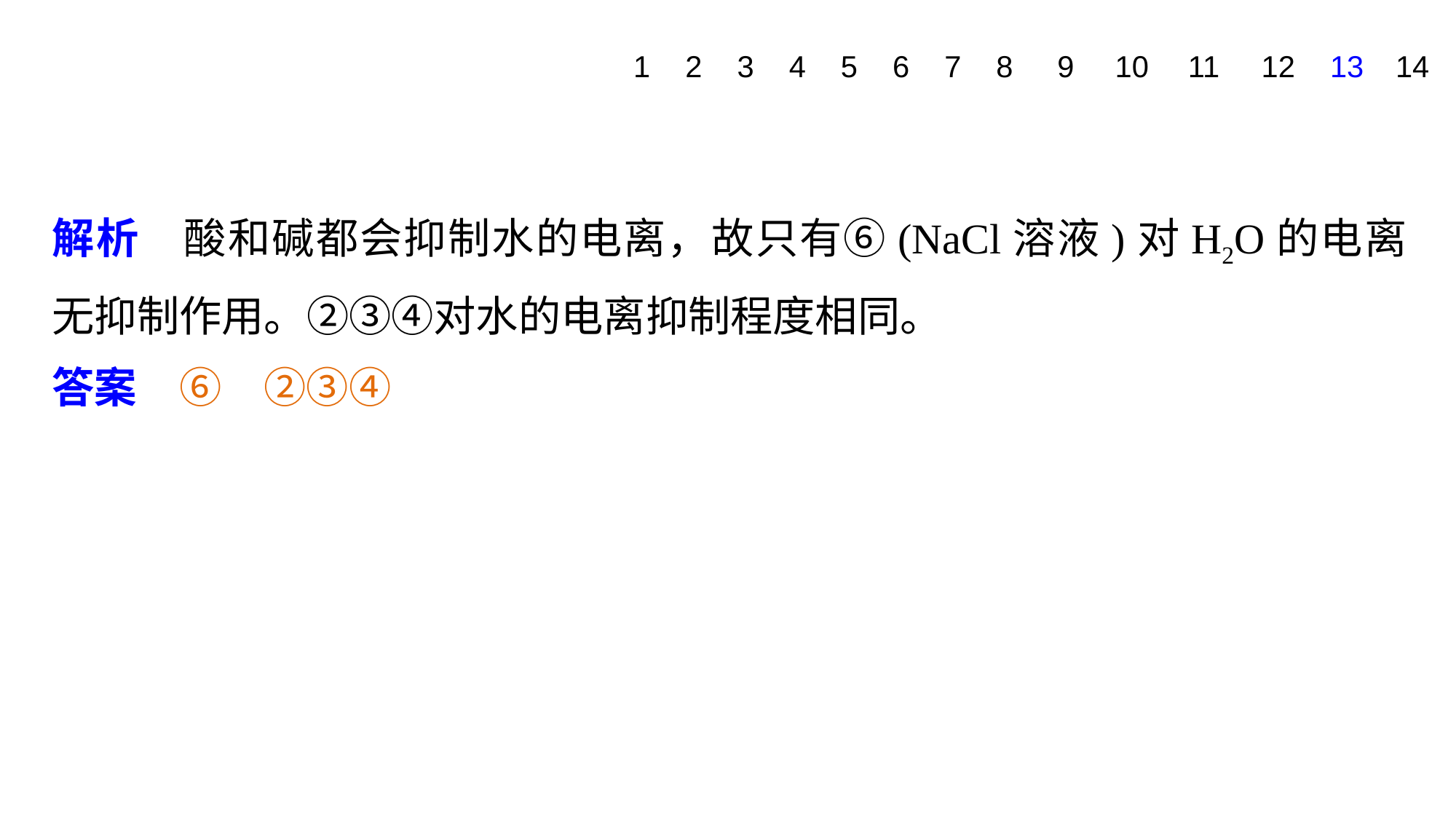

1
2
3
4
5
6
7
8
9
10
11
12
13
14
解析　酸和碱都会抑制水的电离，故只有⑥(NaCl溶液)对H2O的电离无抑制作用。②③④对水的电离抑制程度相同。
答案　⑥　②③④